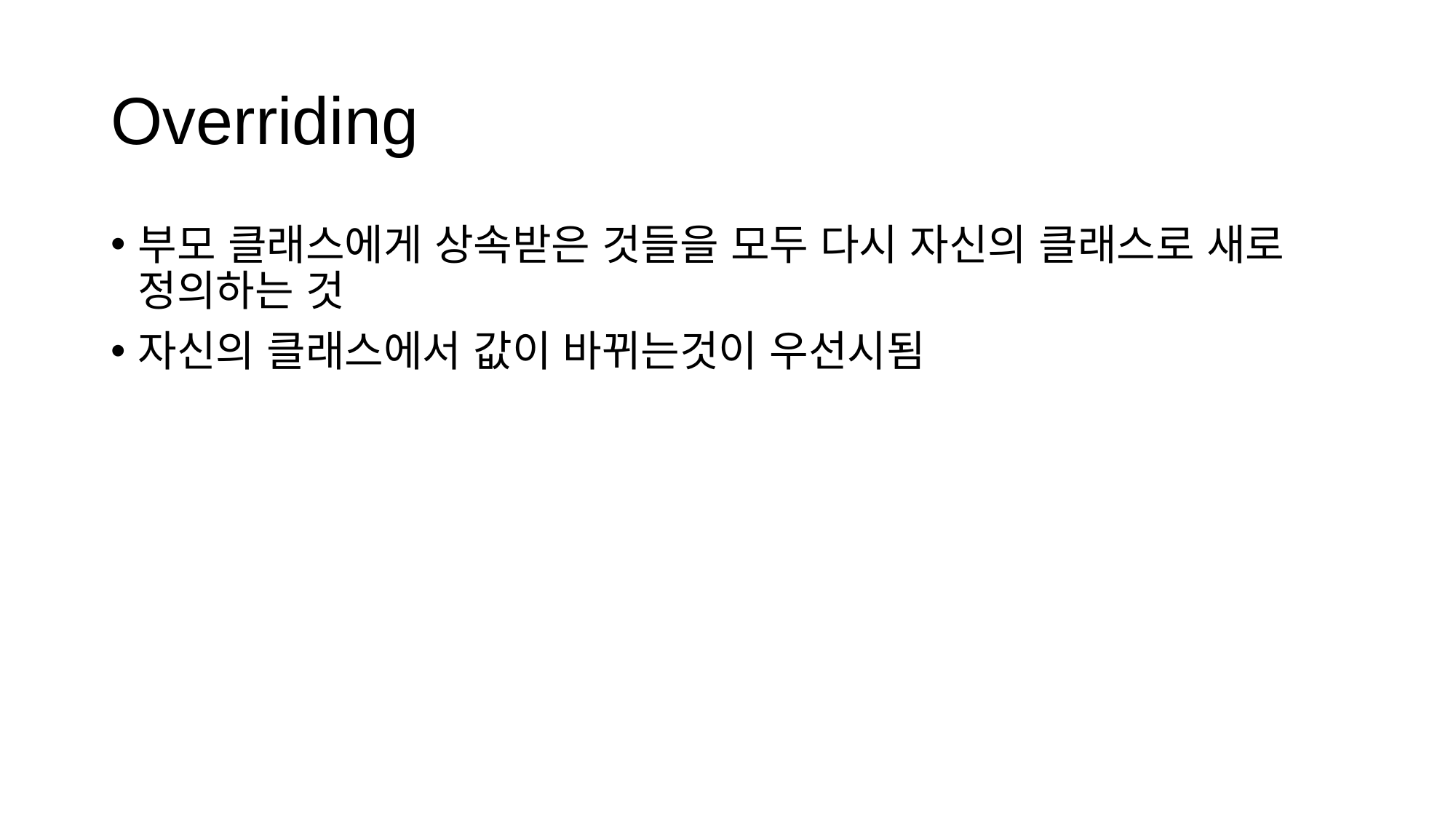

# Overriding
부모 클래스에게 상속받은 것들을 모두 다시 자신의 클래스로 새로 정의하는 것
자신의 클래스에서 값이 바뀌는것이 우선시됨